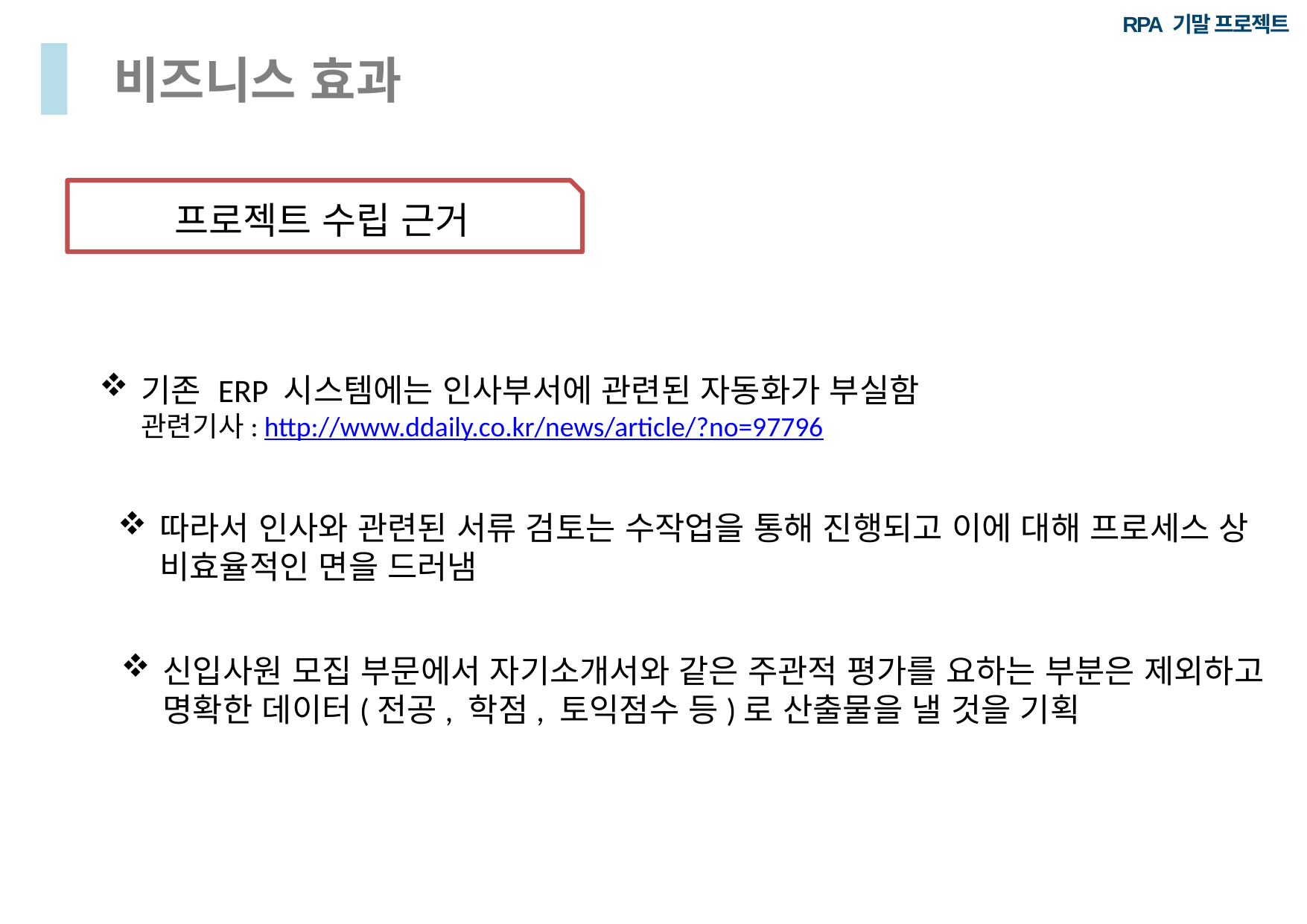

RPA 기말 프로젝트

비즈니스 효과
프로젝트 수립 근거
기존 ERP 시스템에는 인사부서에 관련된 자동화가 부실함
관련기사: http://www.ddaily.co.kr/news/article/?no=97796
따라서 인사와 관련된 서류 검토는 수작업을 통해 진행되고 이에 대해 프로세스 상
비효율적인 면을 드러냄
신입사원 모집 부문에서 자기소개서와 같은 주관적 평가를 요하는 부분은 제외하고
명확한 데이터(전공, 학점, 토익점수 등)로 산출물을 낼 것을 기획